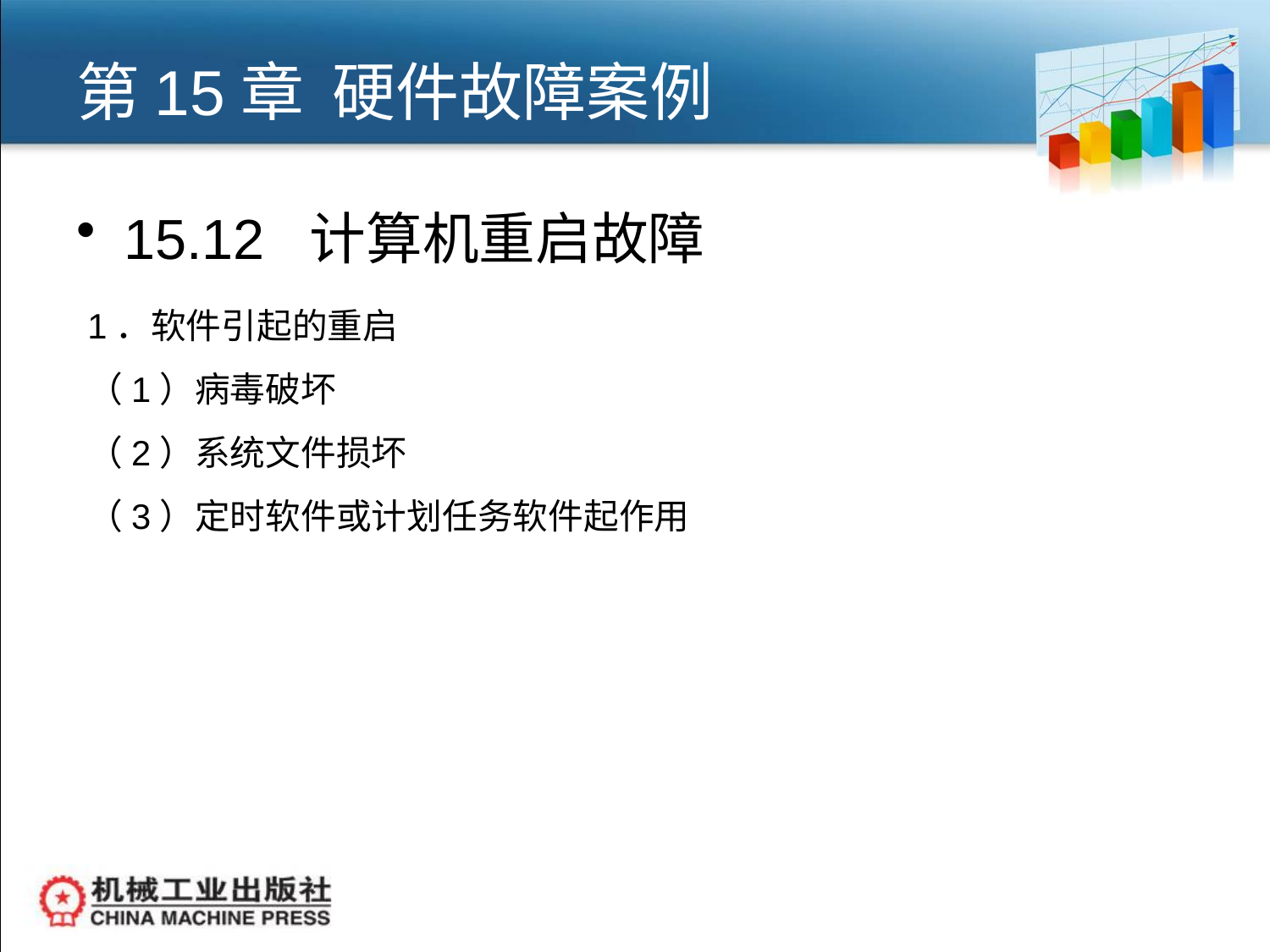

# 第15章  硬件故障案例
15.12  计算机重启故障
1．软件引起的重启
（1）病毒破坏
（2）系统文件损坏
（3）定时软件或计划任务软件起作用